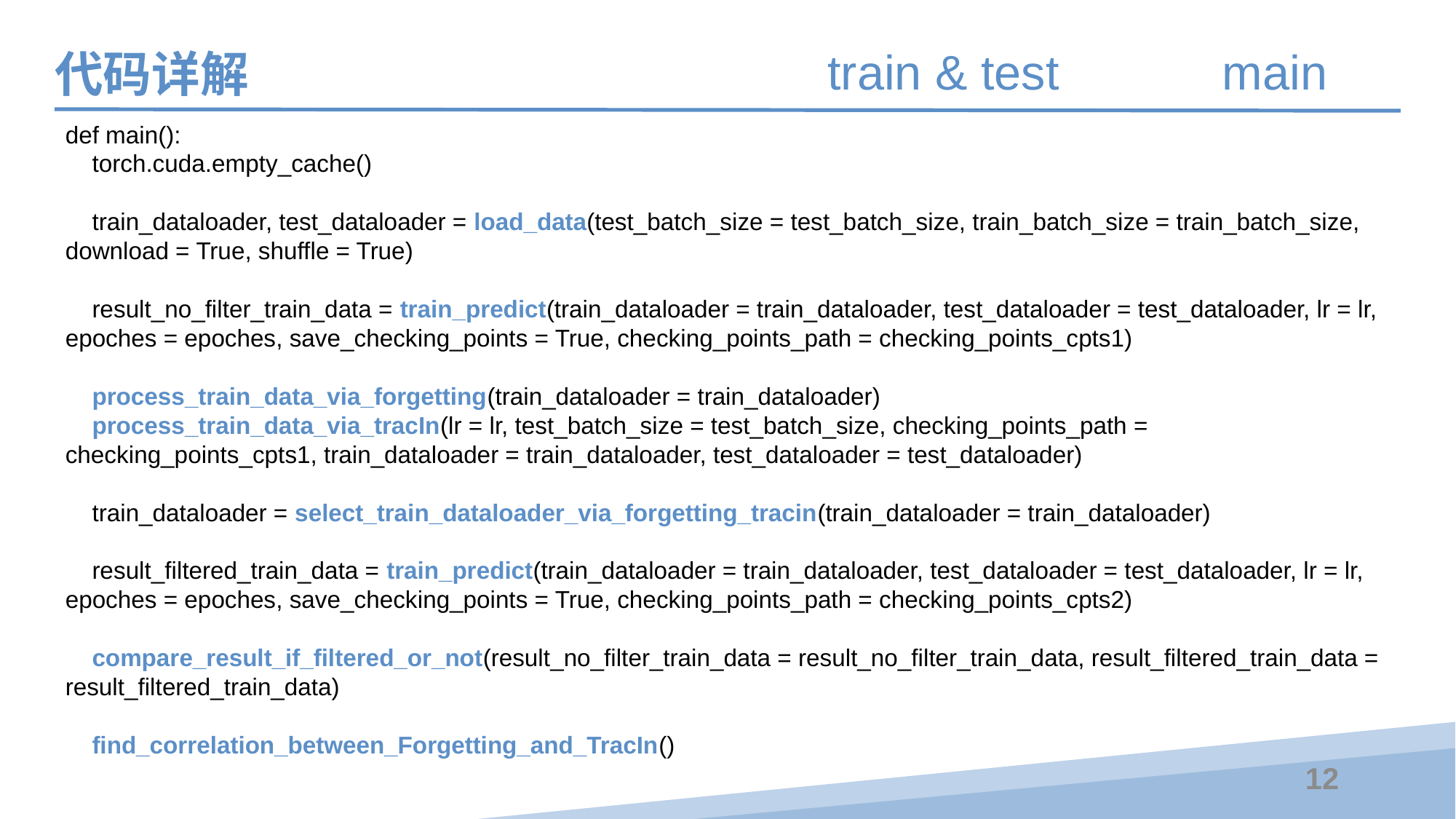

代码详解
train & test	     main
def main():
    torch.cuda.empty_cache()

    train_dataloader, test_dataloader = load_data(test_batch_size = test_batch_size, train_batch_size = train_batch_size, download = True, shuffle = True)

    result_no_filter_train_data = train_predict(train_dataloader = train_dataloader, test_dataloader = test_dataloader, lr = lr, epoches = epoches, save_checking_points = True, checking_points_path = checking_points_cpts1)

    process_train_data_via_forgetting(train_dataloader = train_dataloader)
    process_train_data_via_tracIn(lr = lr, test_batch_size = test_batch_size, checking_points_path = checking_points_cpts1, train_dataloader = train_dataloader, test_dataloader = test_dataloader)

    train_dataloader = select_train_dataloader_via_forgetting_tracin(train_dataloader = train_dataloader)

    result_filtered_train_data = train_predict(train_dataloader = train_dataloader, test_dataloader = test_dataloader, lr = lr, epoches = epoches, save_checking_points = True, checking_points_path = checking_points_cpts2)

    compare_result_if_filtered_or_not(result_no_filter_train_data = result_no_filter_train_data, result_filtered_train_data = result_filtered_train_data)

    find_correlation_between_Forgetting_and_TracIn()

12